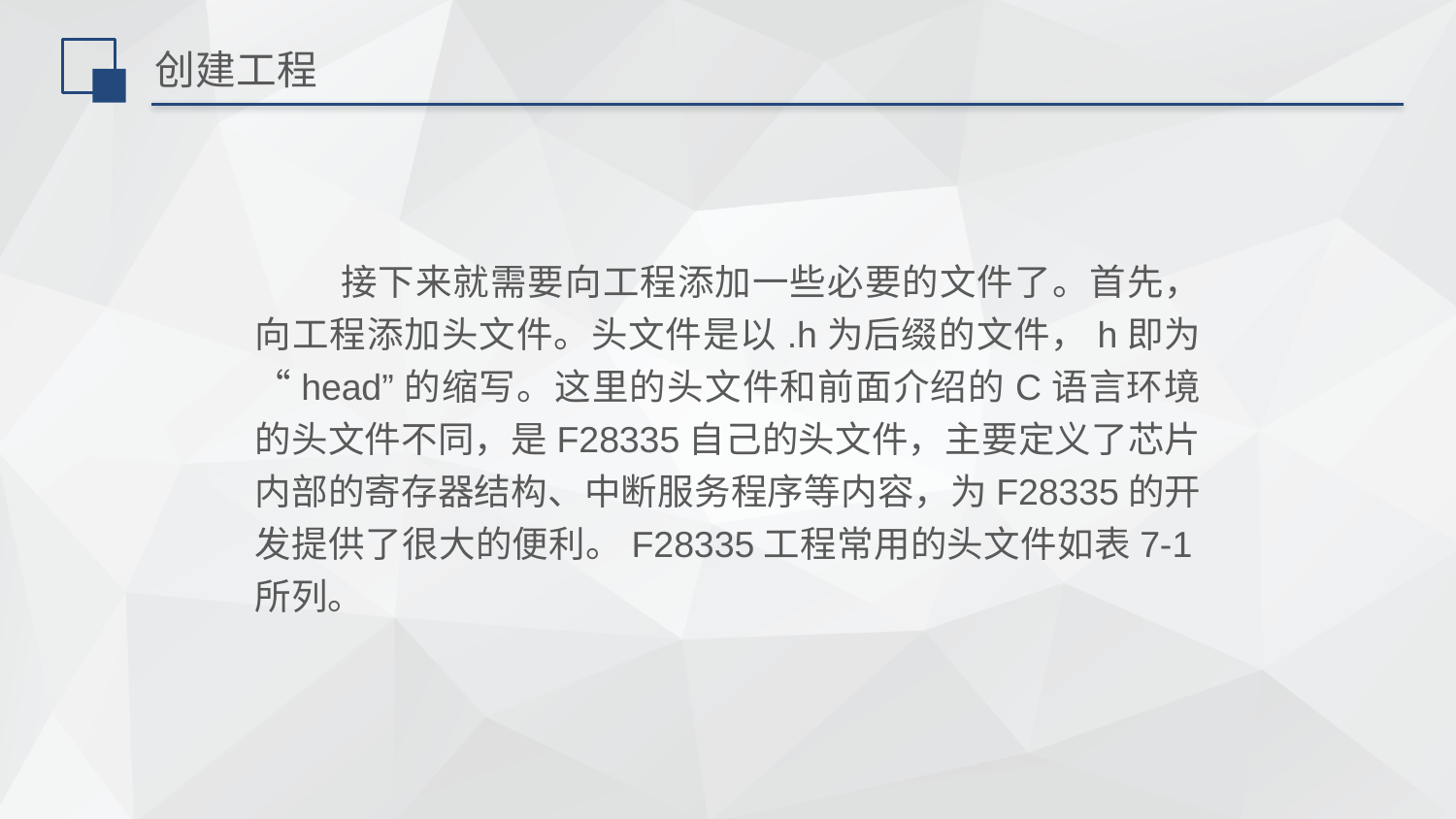

# 创建工程
接下来就需要向工程添加一些必要的文件了。首先，向工程添加头文件。头文件是以.h为后缀的文件，h即为“head”的缩写。这里的头文件和前面介绍的C语言环境的头文件不同，是F28335自己的头文件，主要定义了芯片内部的寄存器结构、中断服务程序等内容，为F28335的开发提供了很大的便利。F28335工程常用的头文件如表7-1所列。